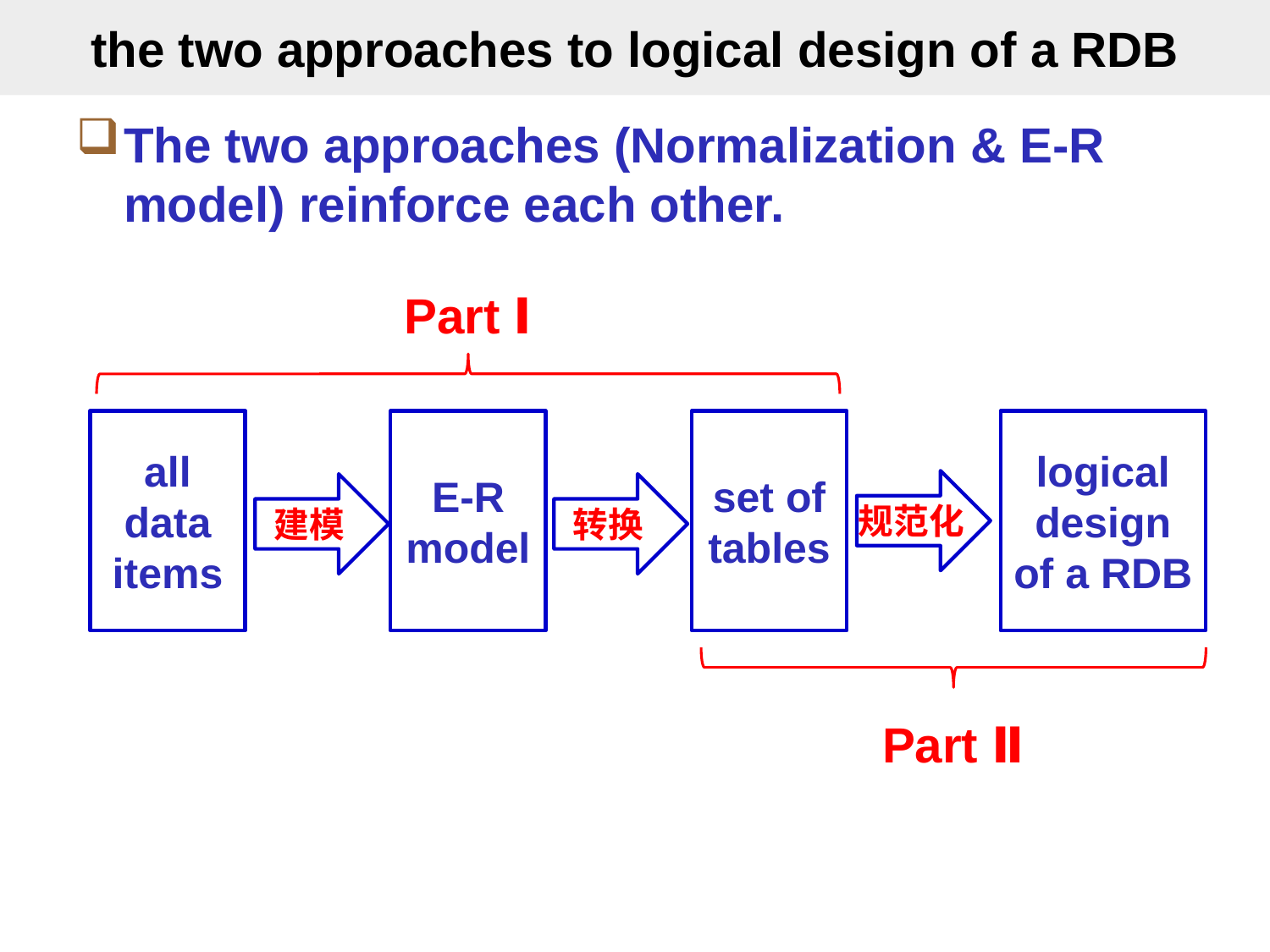

# the two approaches to logical design of a RDB

Part Ⅰ
The two approaches (Normalization & E-R model) reinforce each other.
all data items
E-R
model
set of tables
logical design of a RDB

Part Ⅱ
规范化
建模
转换